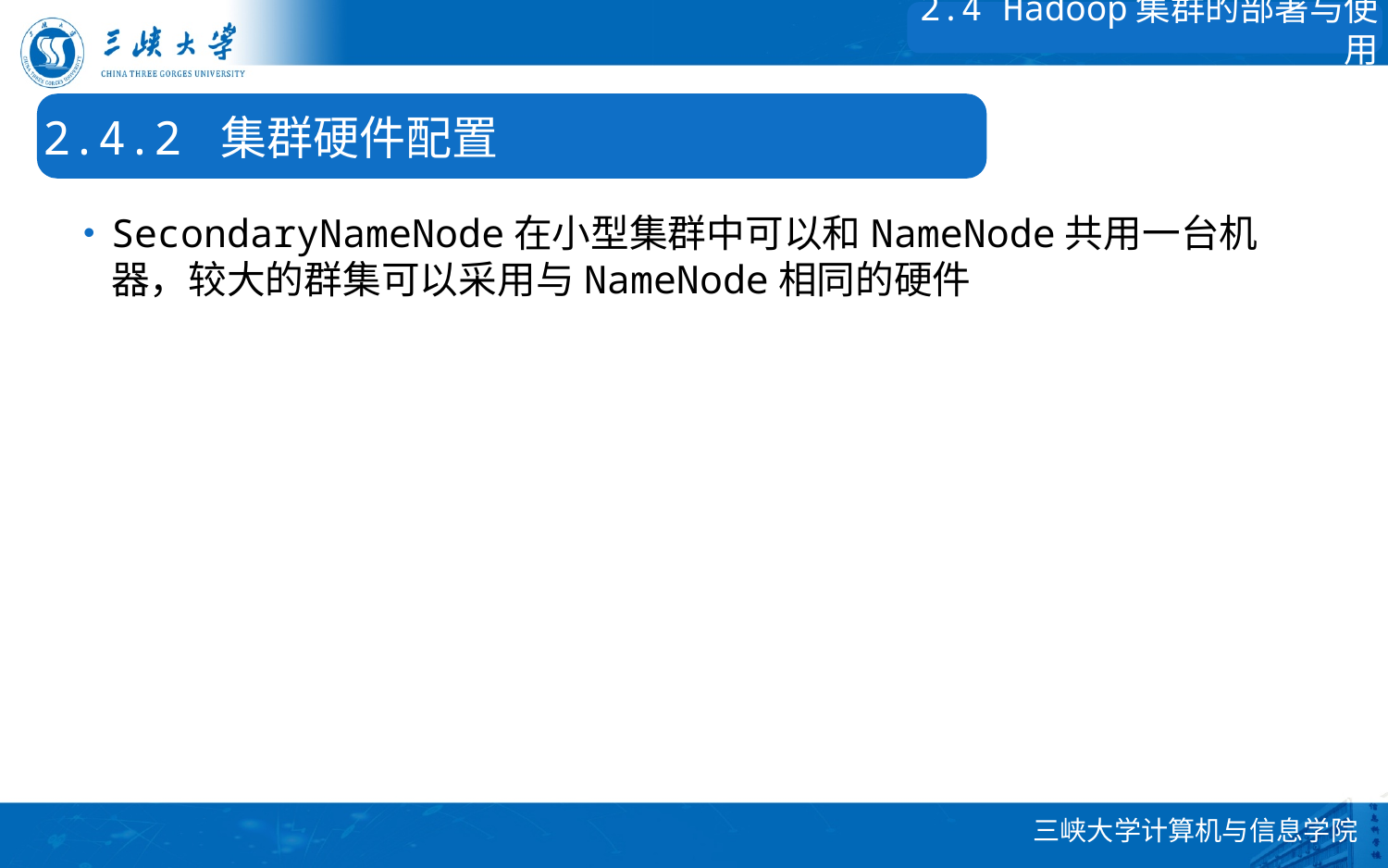

2.4 Hadoop集群的部署与使用
2.4.2 集群硬件配置
SecondaryNameNode在小型集群中可以和NameNode共用一台机器，较大的群集可以采用与NameNode相同的硬件